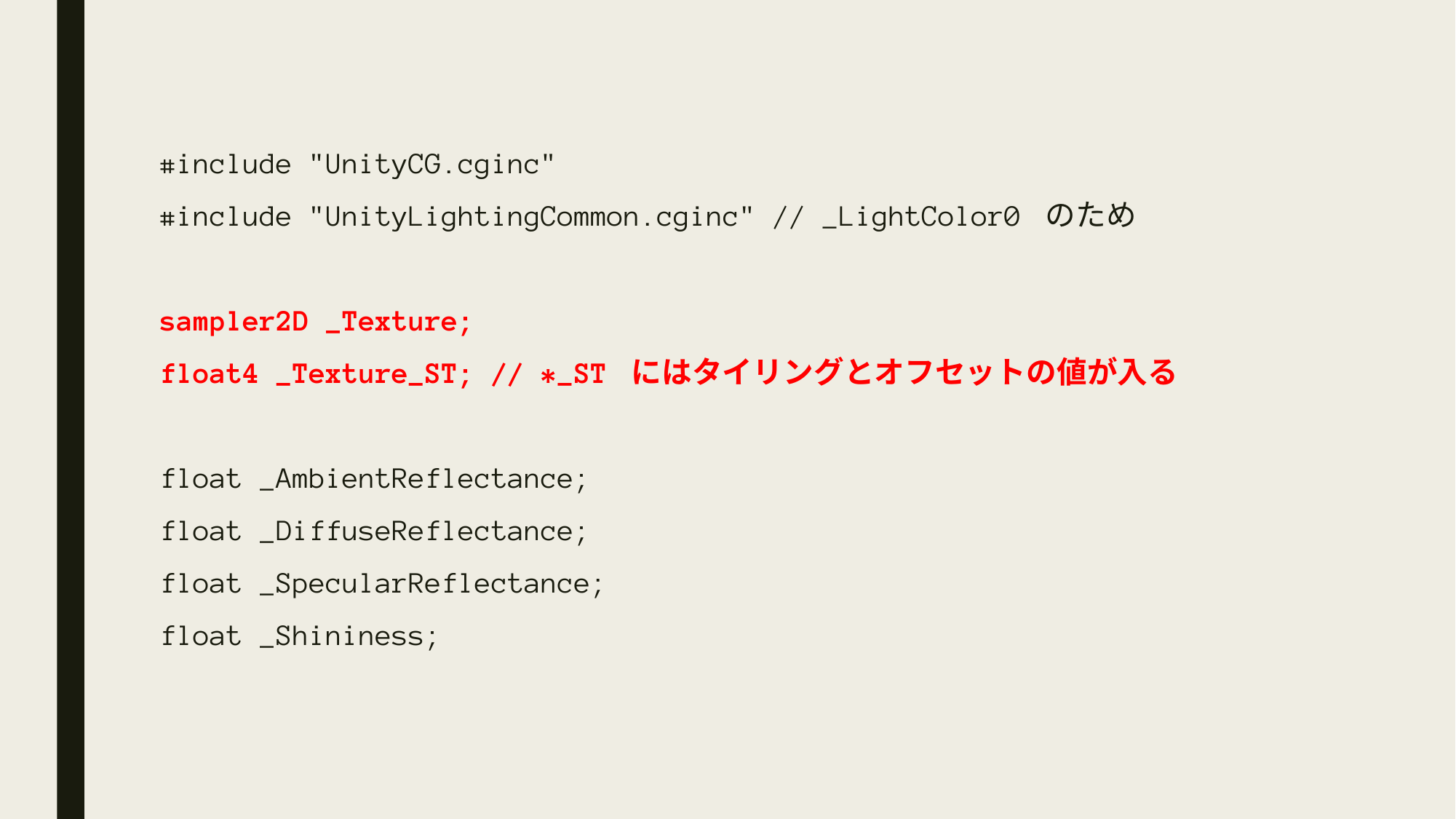

#include "UnityCG.cginc"
#include "UnityLightingCommon.cginc" // _LightColor0 のため

sampler2D _Texture;
float4 _Texture_ST; // *_ST にはタイリングとオフセットの値が入る

float _AmbientReflectance;
float _DiffuseReflectance;
float _SpecularReflectance;
float _Shininess;